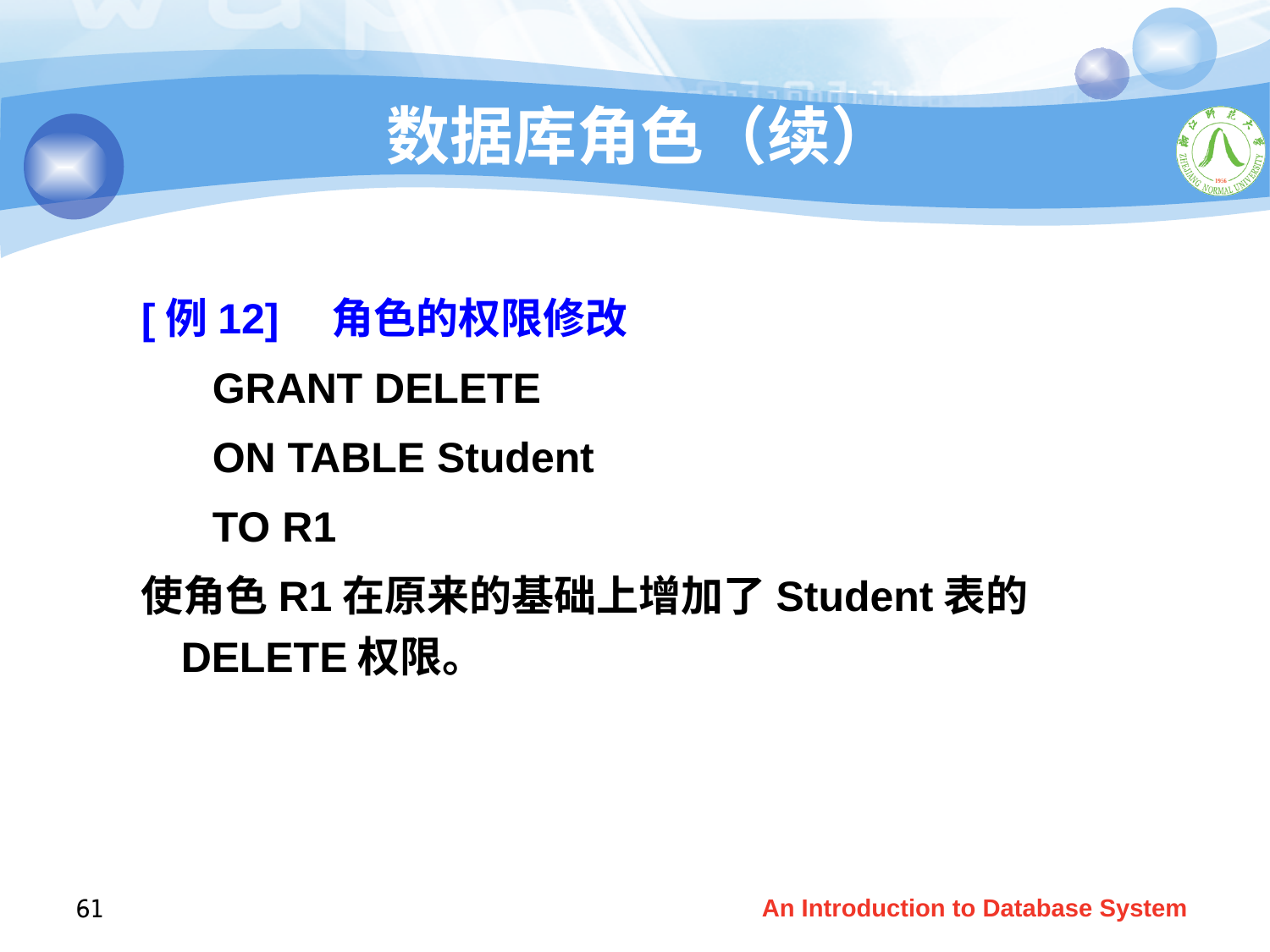

# 数据库角色（续）

[例12]　角色的权限修改
      GRANT DELETE
      ON TABLE Student
      TO R1
使角色R1在原来的基础上增加了Student表的DELETE权限。
61
An Introduction to Database System